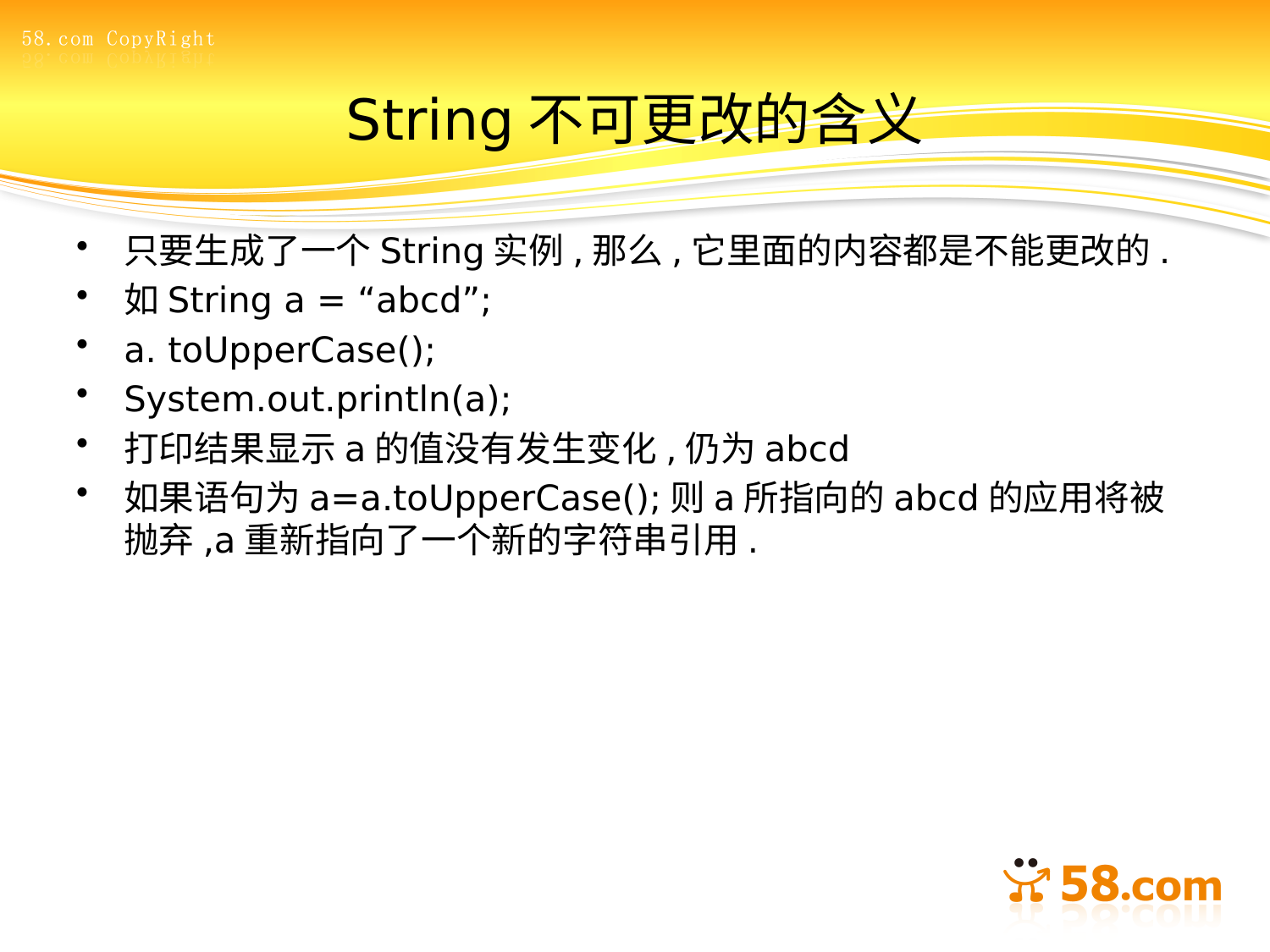

# String不可更改的含义
只要生成了一个String实例,那么,它里面的内容都是不能更改的.
如String a = “abcd”;
a. toUpperCase();
System.out.println(a);
打印结果显示a的值没有发生变化,仍为abcd
如果语句为a=a.toUpperCase();则a所指向的abcd的应用将被抛弃,a重新指向了一个新的字符串引用.